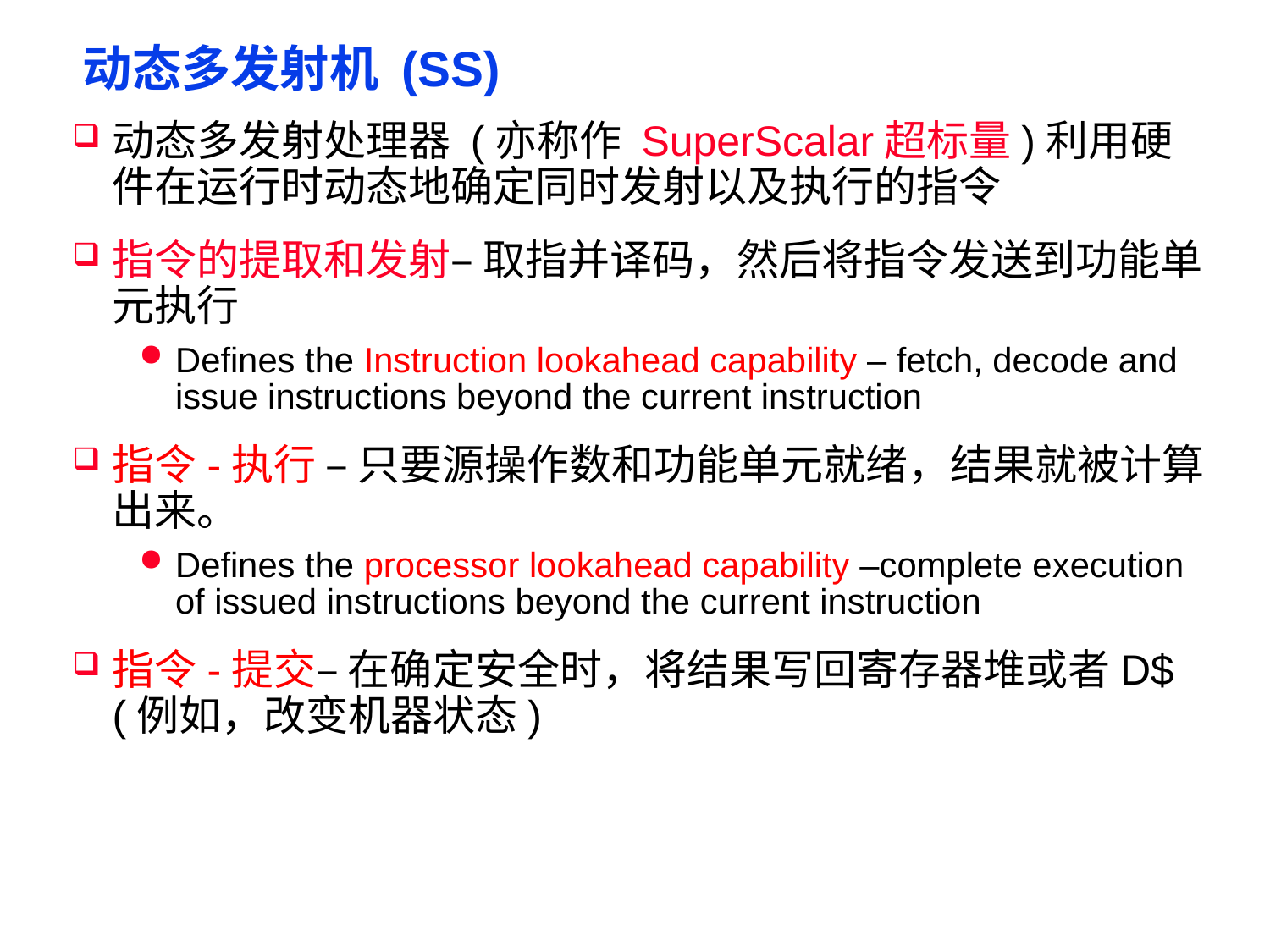

# 动态多发射机 (SS)
动态多发射处理器 (亦称作 SuperScalar超标量)利用硬件在运行时动态地确定同时发射以及执行的指令
指令的提取和发射– 取指并译码，然后将指令发送到功能单元执行
Defines the Instruction lookahead capability – fetch, decode and issue instructions beyond the current instruction
指令-执行 – 只要源操作数和功能单元就绪，结果就被计算出来。
Defines the processor lookahead capability –complete execution of issued instructions beyond the current instruction
指令-提交– 在确定安全时，将结果写回寄存器堆或者D$(例如，改变机器状态)